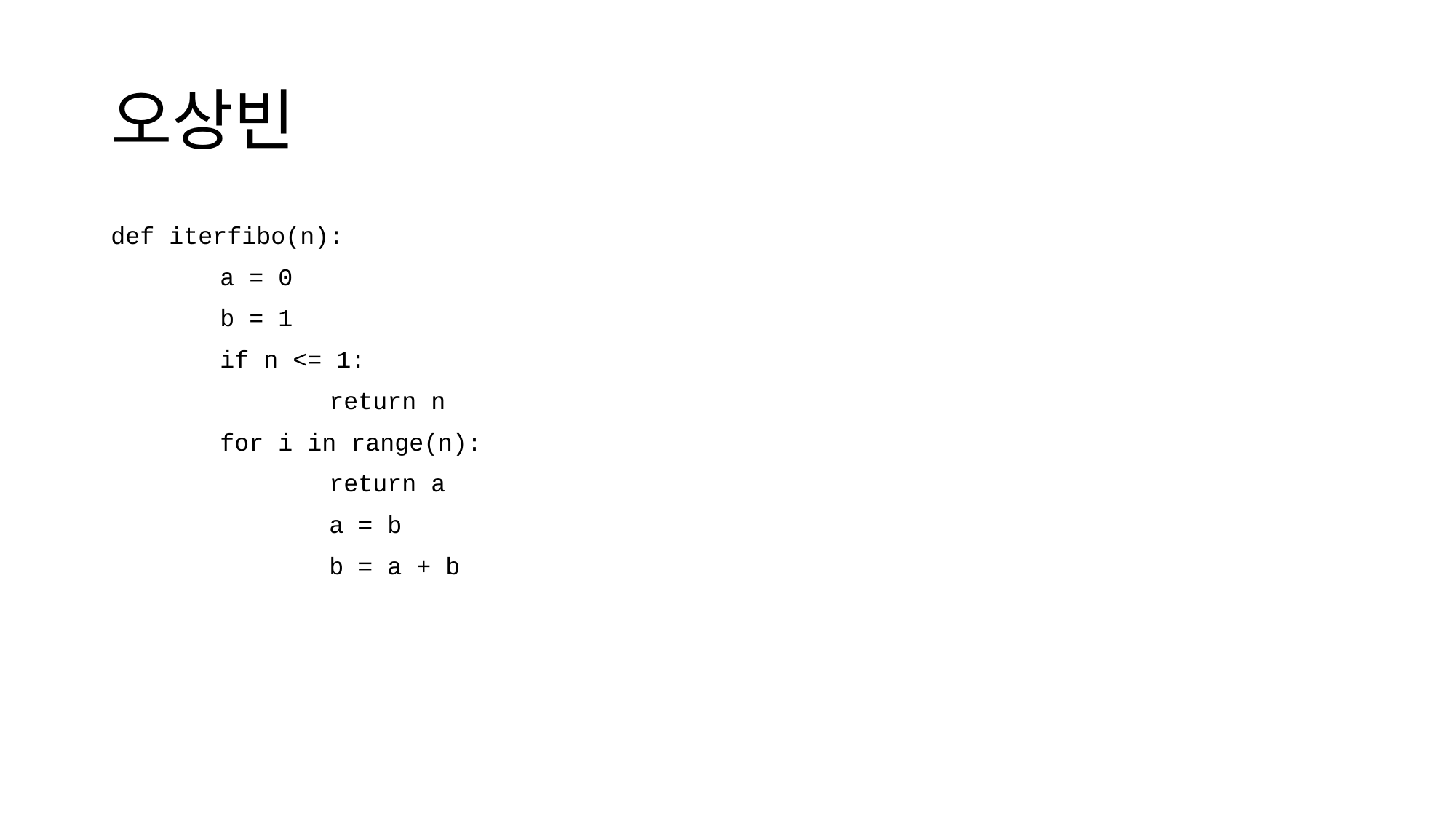

# 오상빈
def iterfibo(n):
	a = 0
	b = 1
	if n <= 1:
		return n
	for i in range(n):
		return a
		a = b
		b = a + b